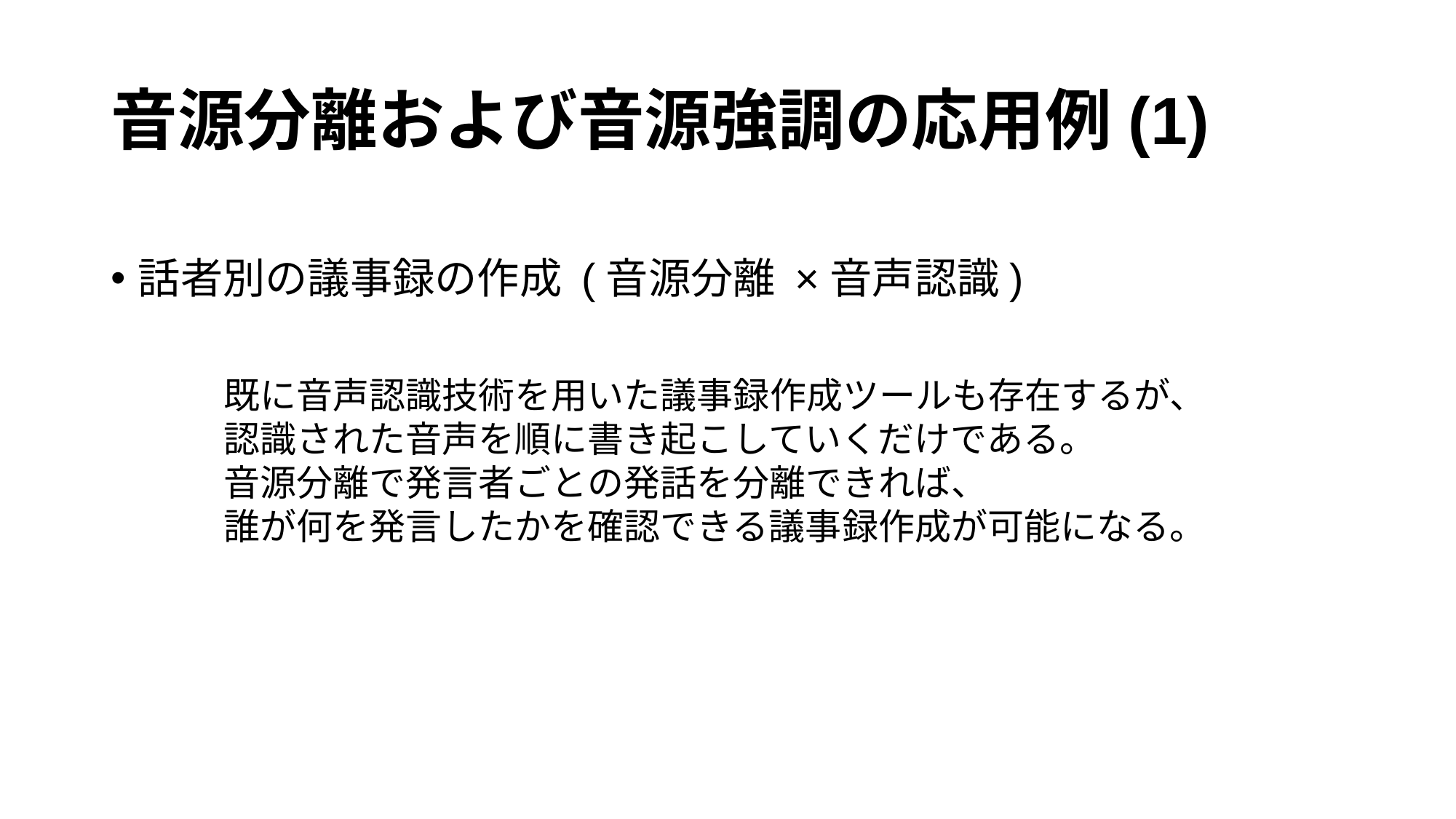

# 音源分離および音源強調の応用例(1)
話者別の議事録の作成 (音源分離 ×音声認識)
既に音声認識技術を用いた議事録作成ツールも存在するが、
認識された音声を順に書き起こしていくだけである。
音源分離で発言者ごとの発話を分離できれば、
誰が何を発言したかを確認できる議事録作成が可能になる。